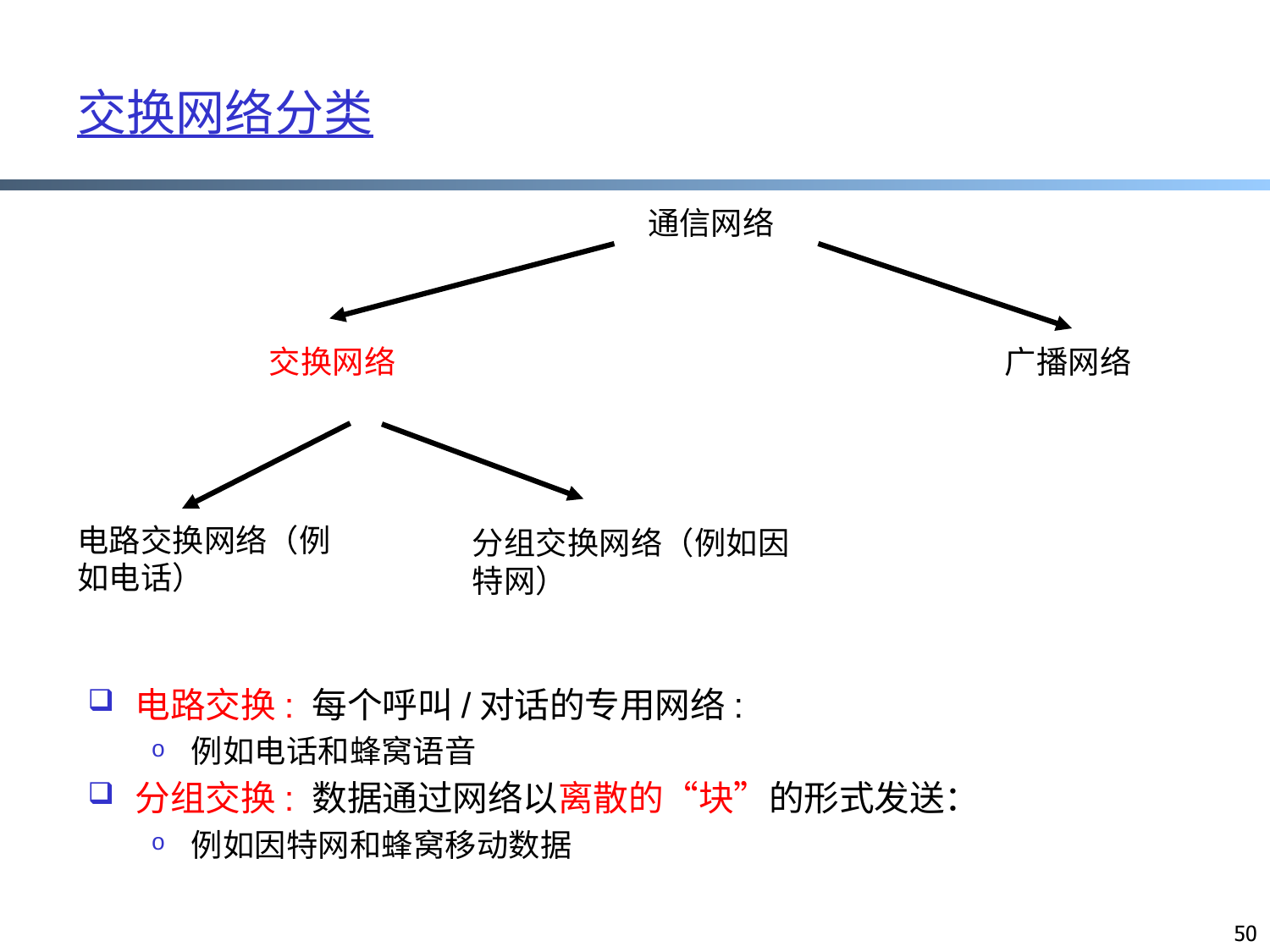

交换网络分类
通信网络

广播网络
交换网络

电路交换网络（例如电话）
分组交换网络（例如因特网）
电路交换: 每个呼叫/对话的专用网络:
例如电话和蜂窝语音
分组交换: 数据通过网络以离散的“块”的形式发送：
例如因特网和蜂窝移动数据
50